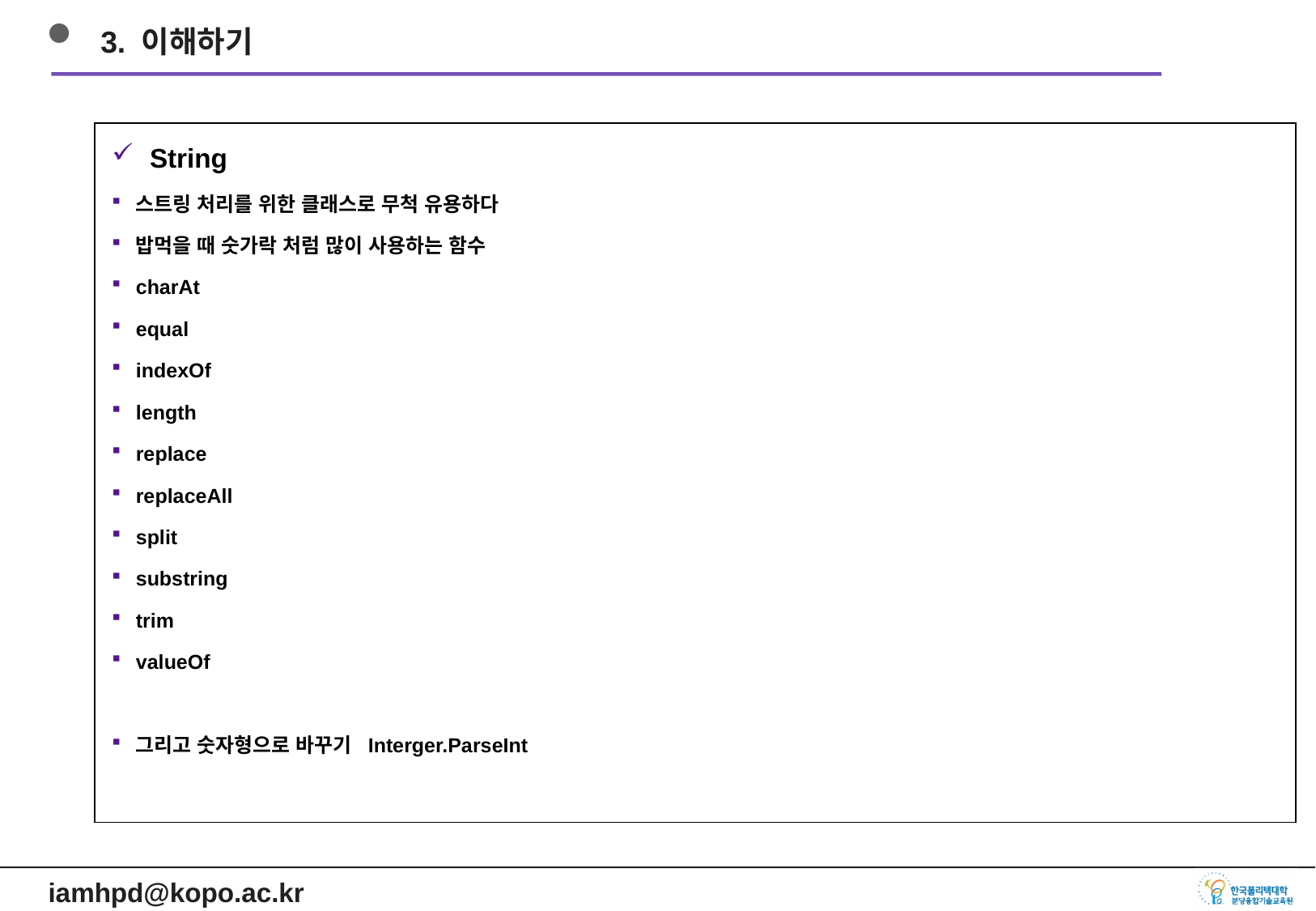

3. 이해하기
String
스트링 처리를 위한 클래스로 무척 유용하다
밥먹을 때 숫가락 처럼 많이 사용하는 함수
charAt
equal
indexOf
length
replace
replaceAll
split
substring
trim
valueOf

그리고 숫자형으로 바꾸기  Interger.ParseInt